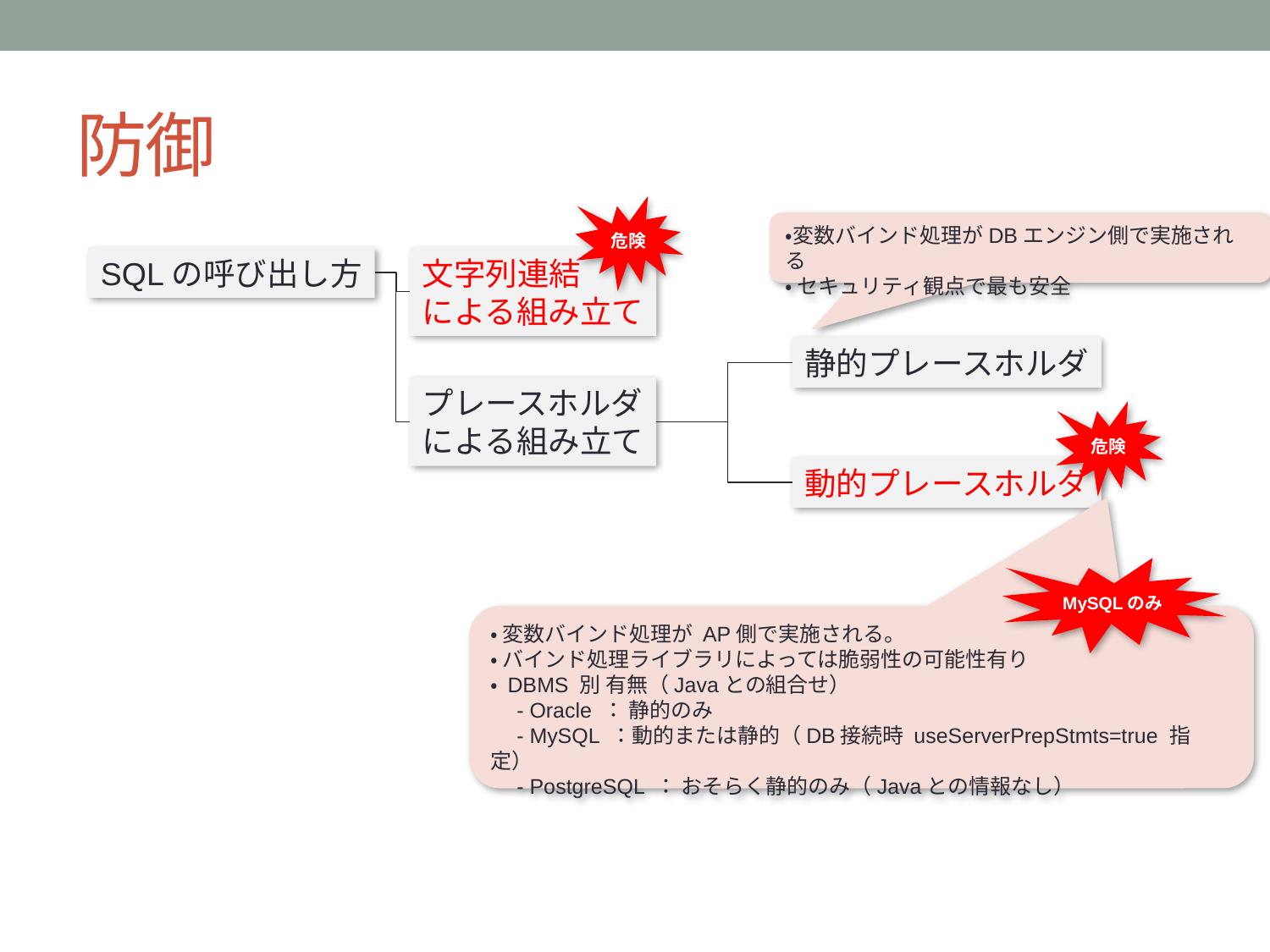

# 防御
危険
・変数バインド処理がDBエンジン側で実施される
・ セキュリティ観点で最も安全
SQLの呼び出し方
文字列連結
による組み立て
静的プレースホルダ
プレースホルダ
による組み立て
危険
動的プレースホルダ
MySQLのみ
・ 変数バインド処理が AP側で実施される。
・ バインド処理ライブラリによっては脆弱性の可能性有り
・ DBMS 別 有無（Javaとの組合せ）
　- Oracle ： 静的のみ
　- MySQL ：動的または静的（DB接続時 useServerPrepStmts=true 指定）
　- PostgreSQL ： おそらく静的のみ（Javaとの情報なし）